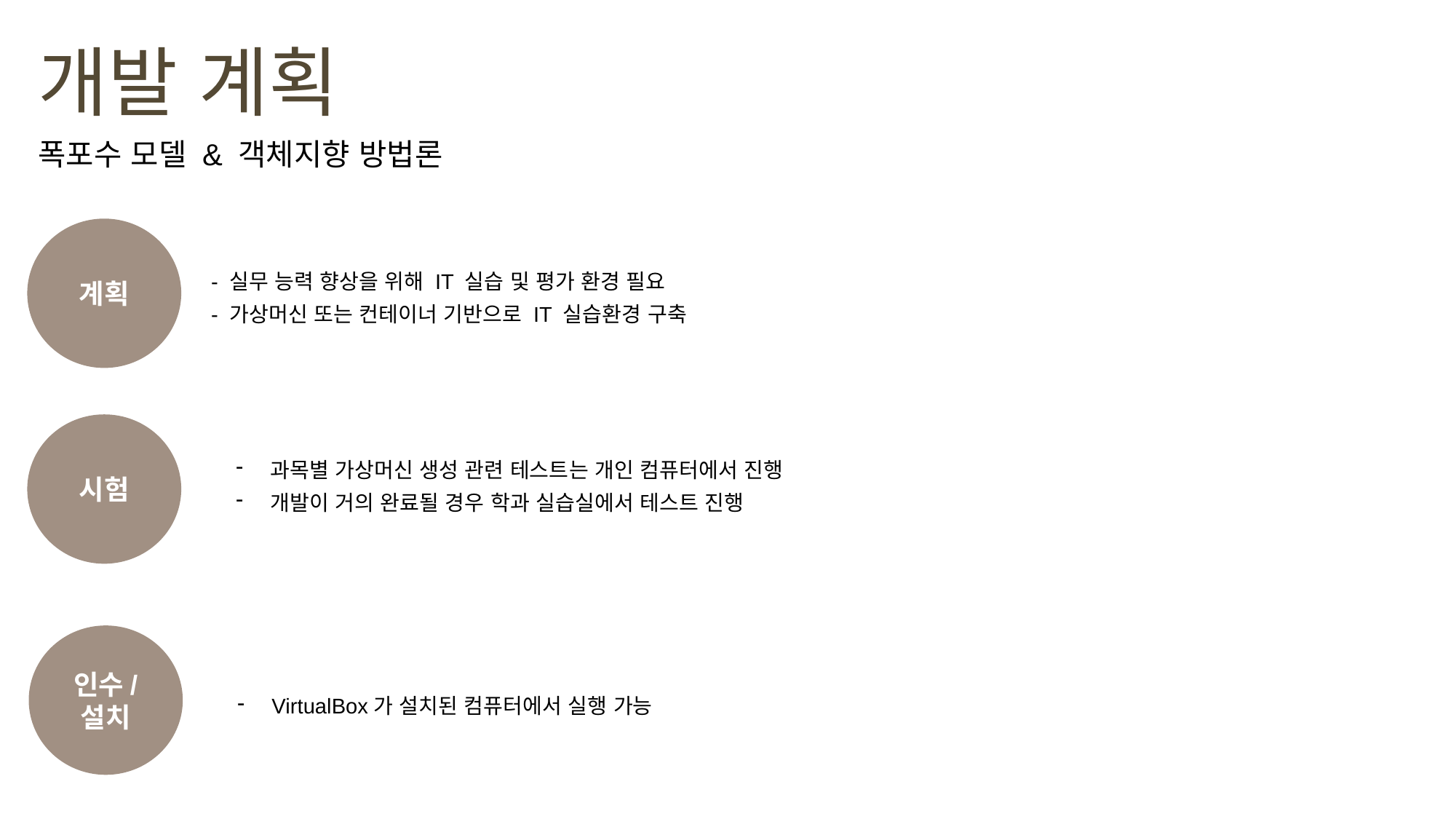

개발 계획
폭포수 모델 & 객체지향 방법론
계획

- 실무 능력 향상을 위해 IT 실습 및 평가 환경 필요
- 가상머신 또는 컨테이너 기반으로 IT 실습환경 구축

시험

과목별 가상머신 생성 관련 테스트는 개인 컴퓨터에서 진행
개발이 거의 완료될 경우 학과 실습실에서 테스트 진행

인수/
설치

VirtualBox가 설치된 컴퓨터에서 실행 가능